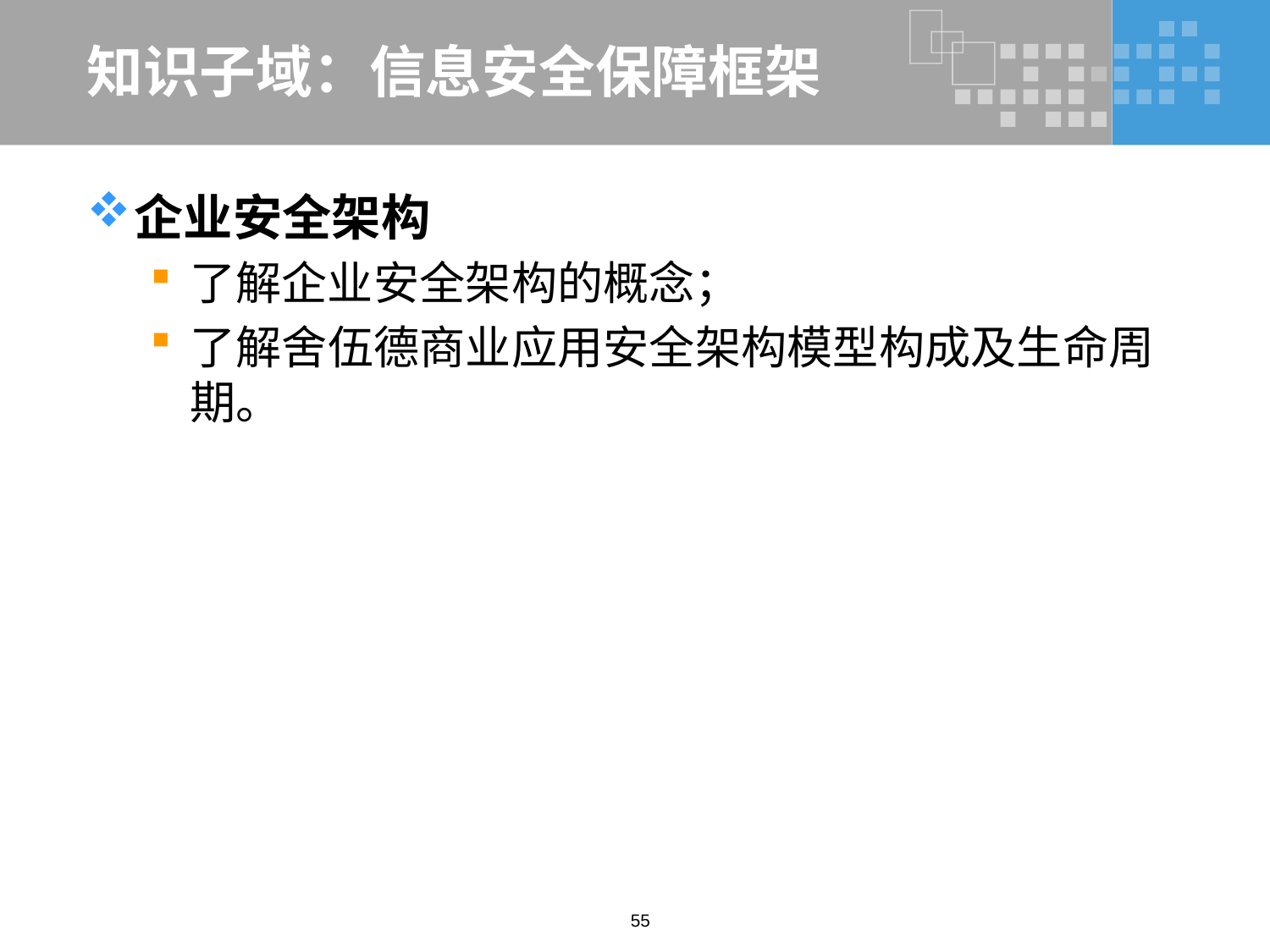

# 知识子域：信息安全保障框架
企业安全架构
了解企业安全架构的概念；
了解舍伍德商业应用安全架构模型构成及生命周期。
55